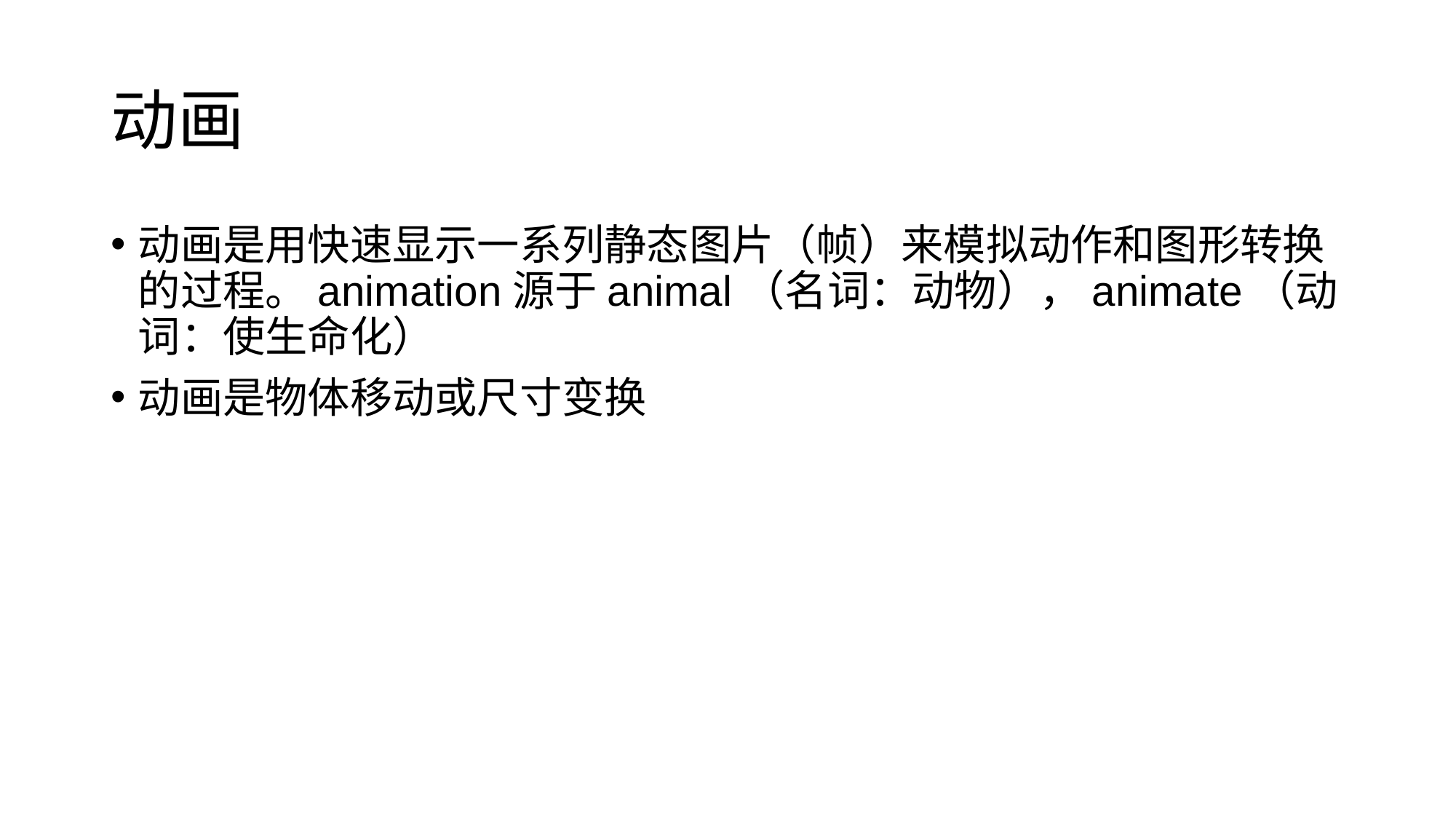

# 动画
动画是用快速显示一系列静态图片（帧）来模拟动作和图形转换的过程。animation源于animal（名词：动物），animate（动词：使生命化）
动画是物体移动或尺寸变换